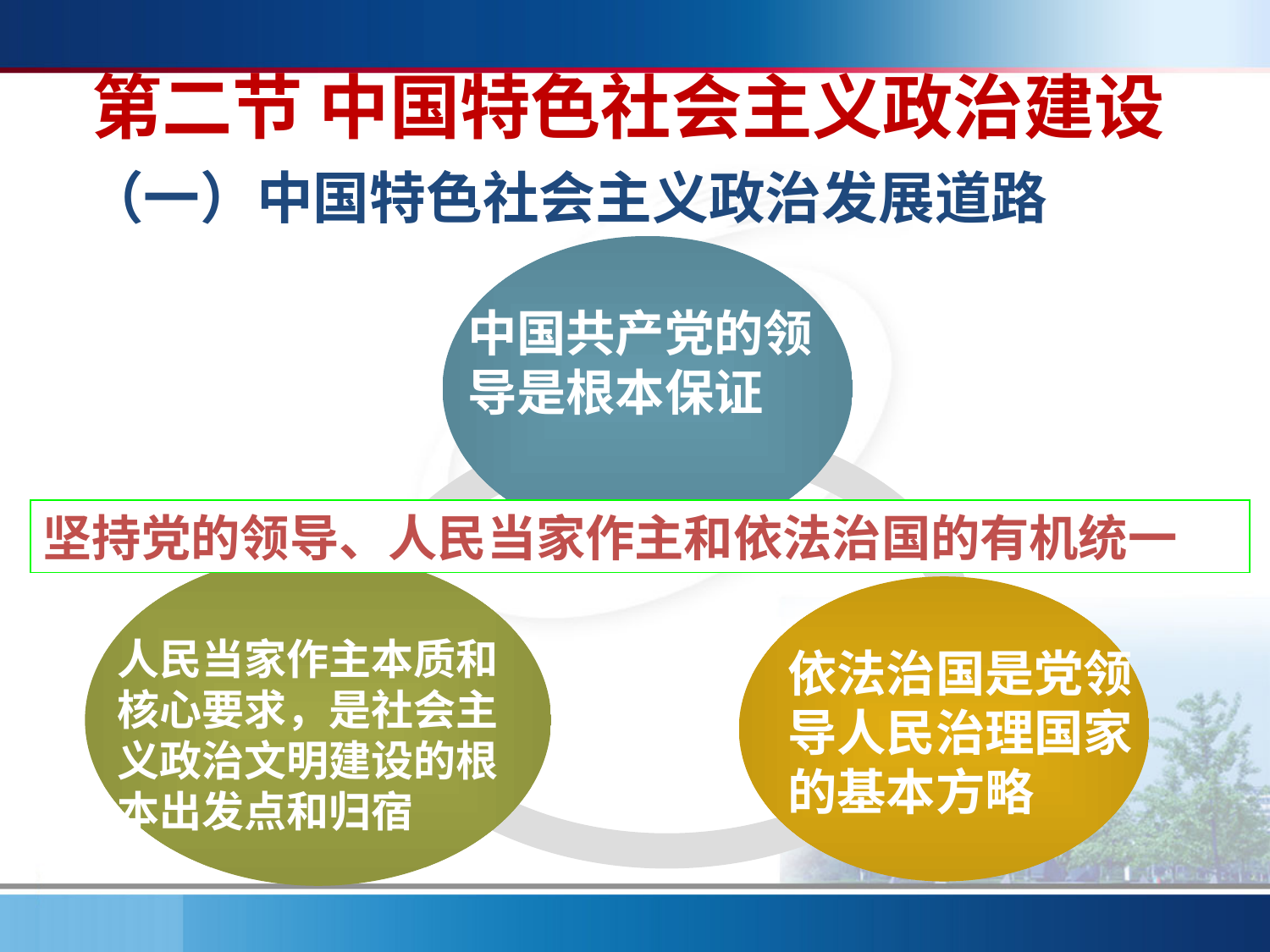

第二节 中国特色社会主义政治建设
（一）中国特色社会主义政治发展道路

中国共产党的领导是根本保证
坚持党的领导、人民当家作主和依法治国的有机统一
人民当家作主本质和核心要求，是社会主义政治文明建设的根本出发点和归宿
依法治国是党领导人民治理国家的基本方略